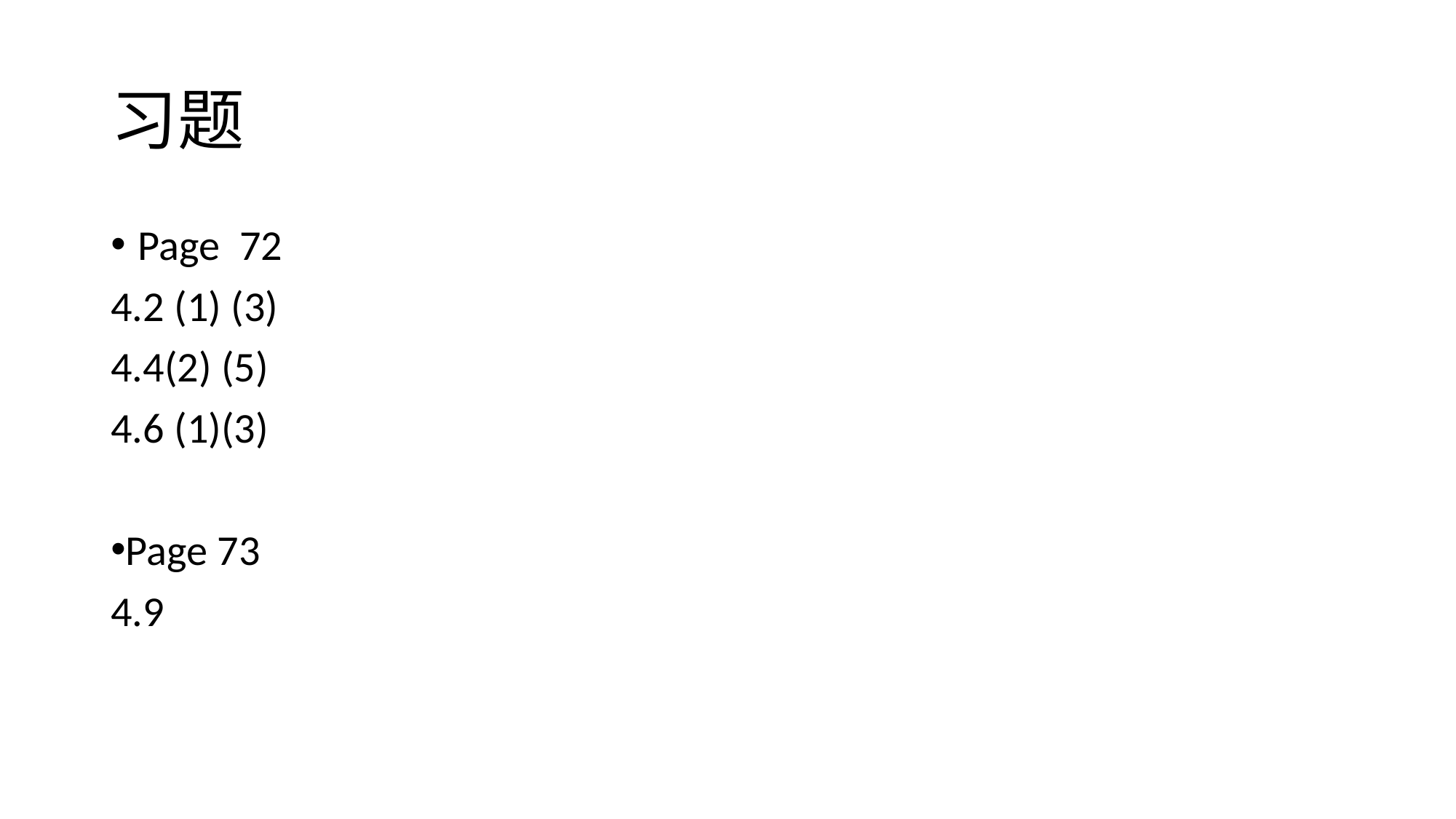

# 习题
Page  72
4.2 (1) (3)
4.4(2) (5)
4.6 (1)(3)

Page 73
4.9